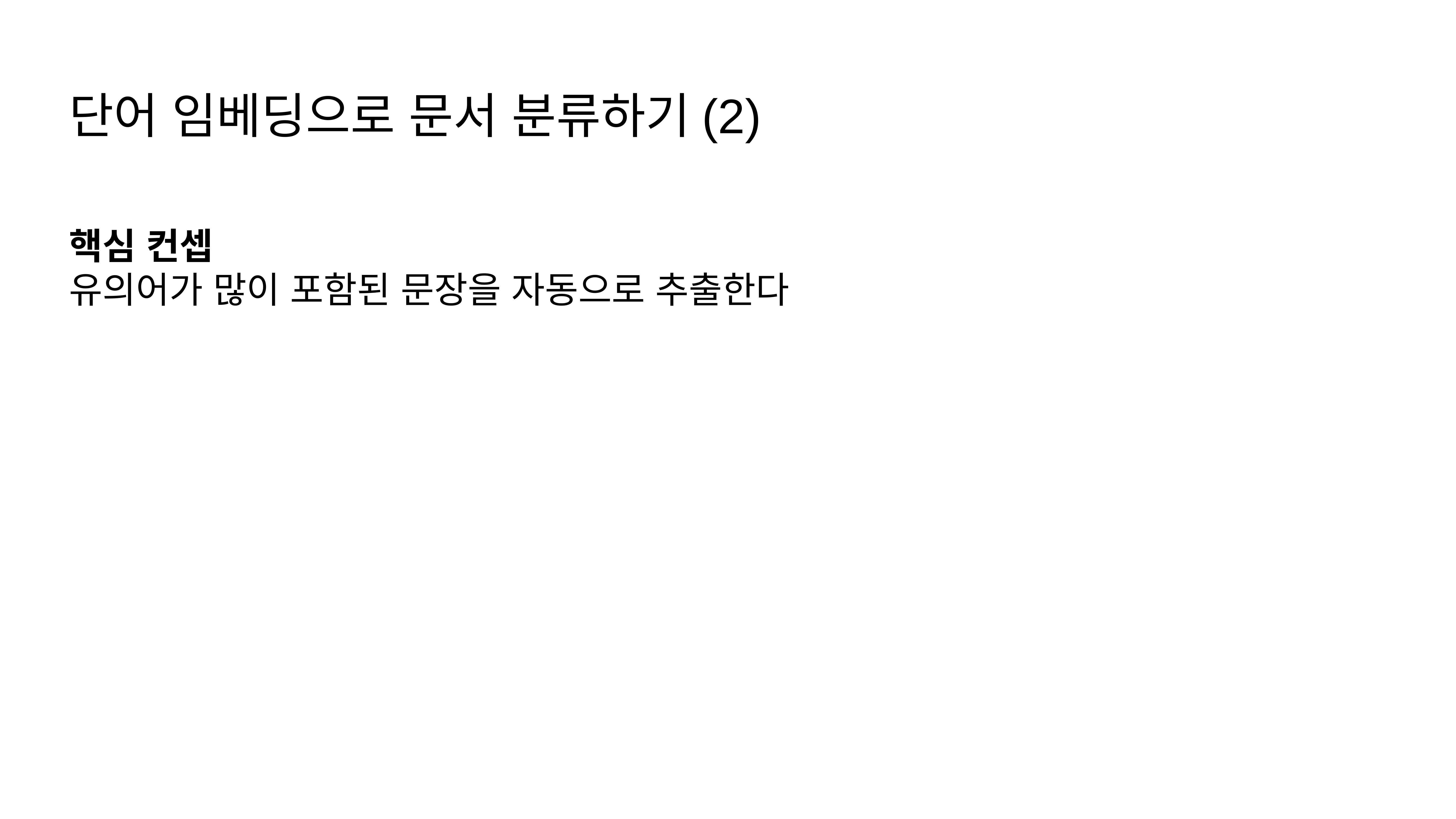

단어 임베딩으로 문서 분류하기(2)
핵심 컨셉
유의어가 많이 포함된 문장을 자동으로 추출한다